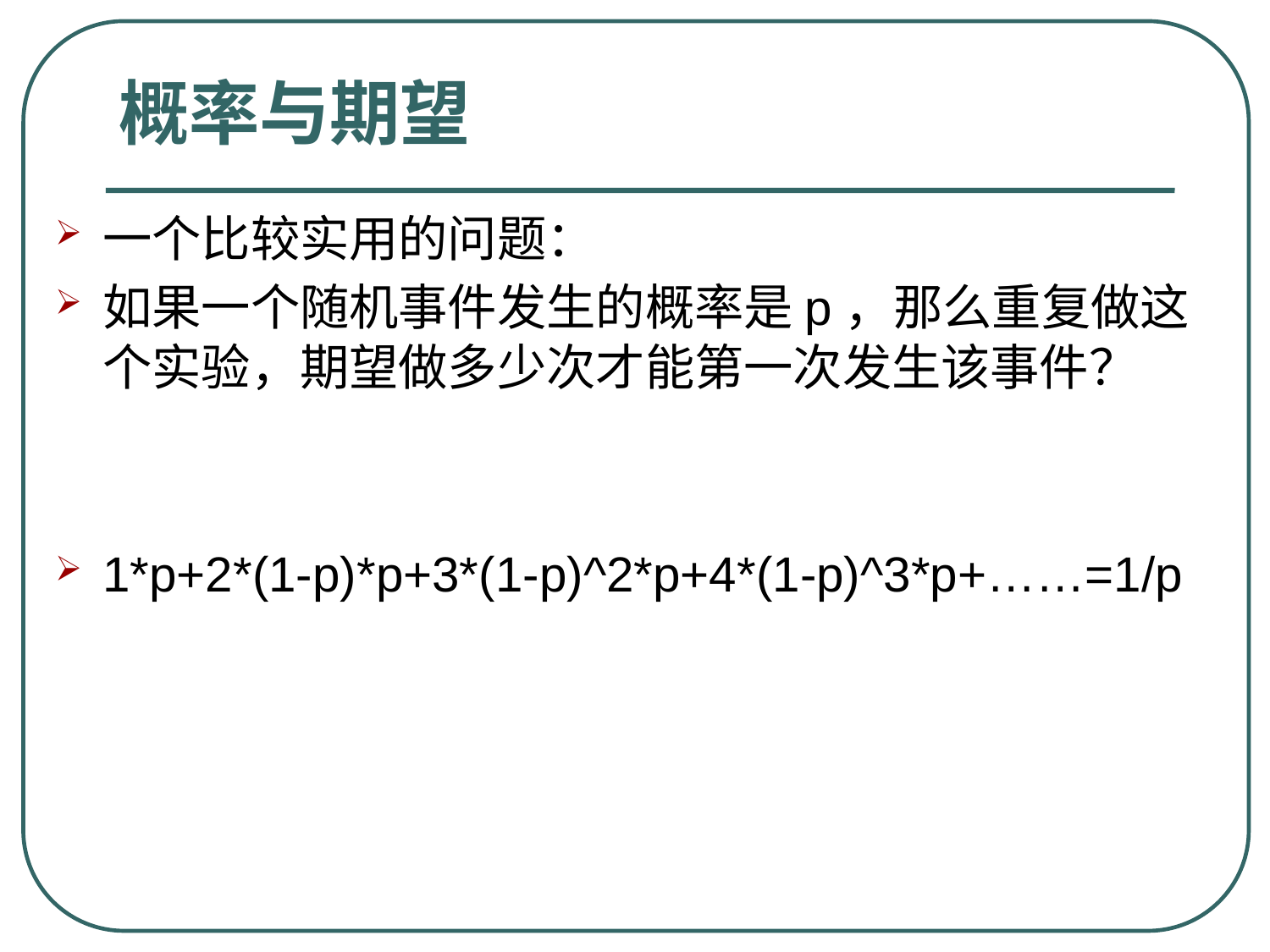

# 概率与期望
一个比较实用的问题：
如果一个随机事件发生的概率是p，那么重复做这个实验，期望做多少次才能第一次发生该事件？

1*p+2*(1-p)*p+3*(1-p)^2*p+4*(1-p)^3*p+……=1/p